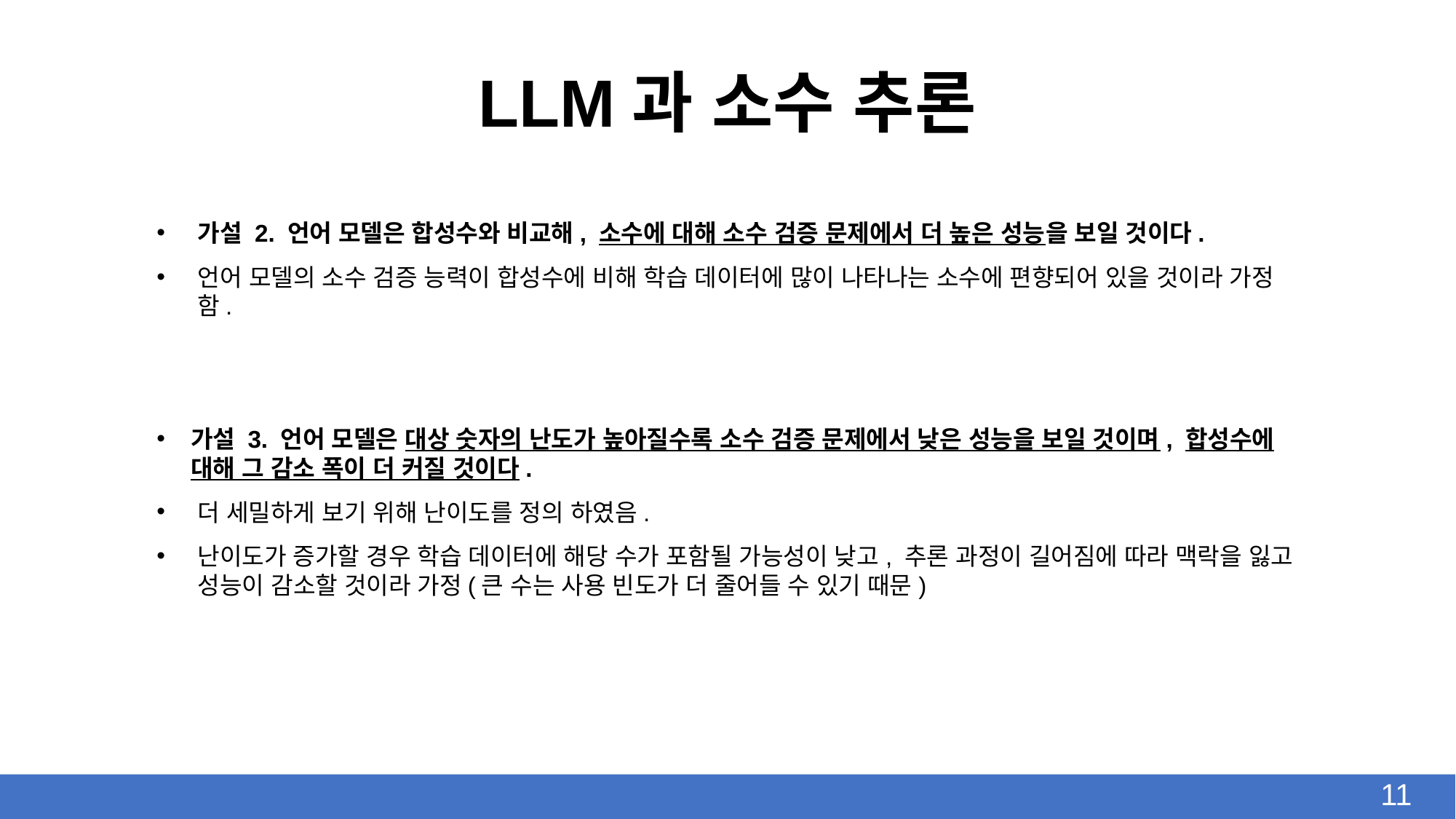

LLM과 소수 추론
가설 2. 언어 모델은 합성수와 비교해, 소수에 대해 소수 검증 문제에서 더 높은 성능을 보일 것이다.
언어 모델의 소수 검증 능력이 합성수에 비해 학습 데이터에 많이 나타나는 소수에 편향되어 있을 것이라 가정함.

가설 3. 언어 모델은 대상 숫자의 난도가 높아질수록 소수 검증 문제에서 낮은 성능을 보일 것이며, 합성수에 대해 그 감소 폭이 더 커질 것이다.
더 세밀하게 보기 위해 난이도를 정의 하였음.
난이도가 증가할 경우 학습 데이터에 해당 수가 포함될 가능성이 낮고, 추론 과정이 길어짐에 따라 맥락을 잃고 성능이 감소할 것이라 가정(큰 수는 사용 빈도가 더 줄어들 수 있기 때문)

11